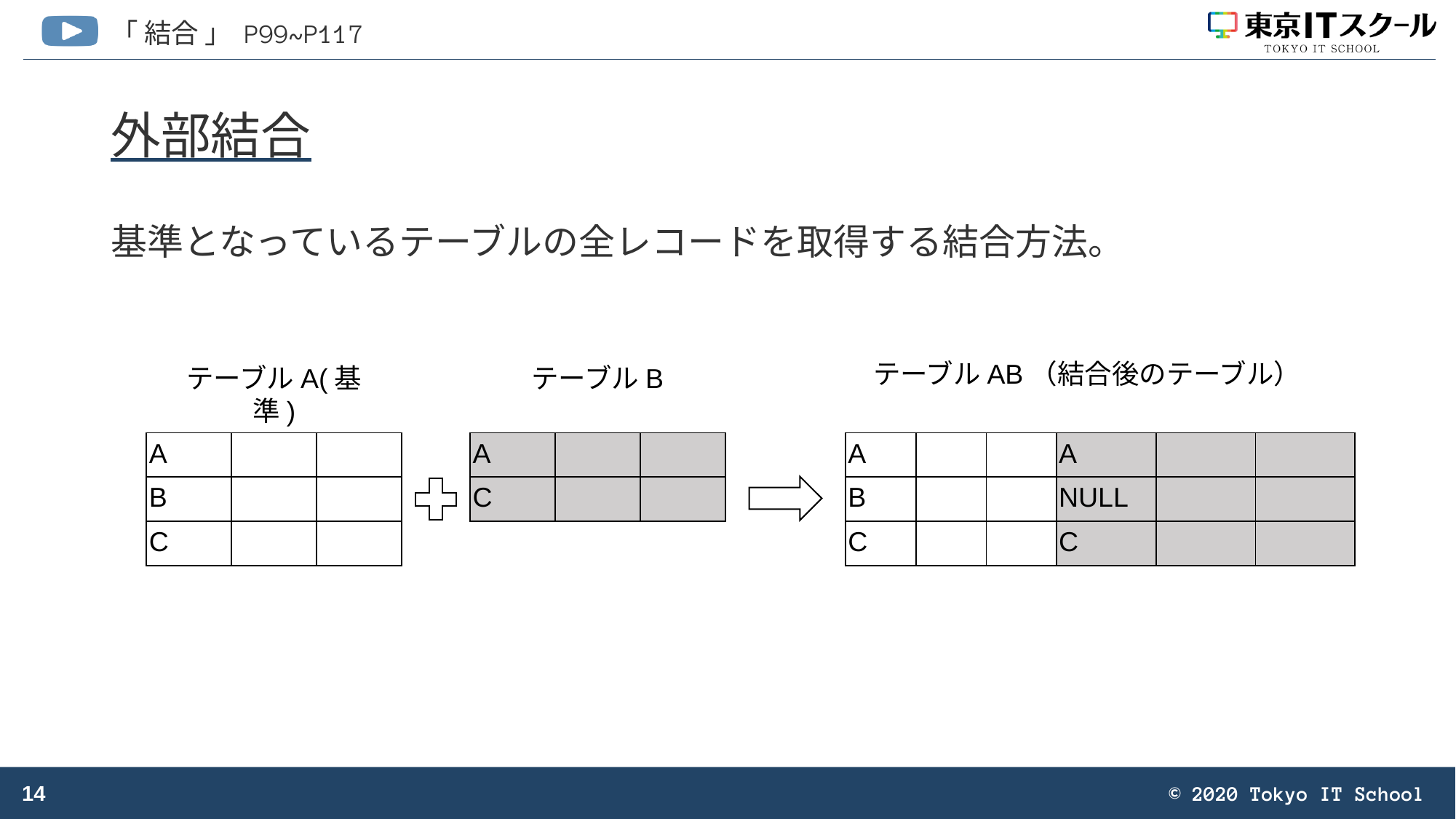

# 外部結合
基準となっているテーブルの全レコードを取得する結合方法。
テーブルAB（結合後のテーブル）
テーブルB
テーブルA(基準)
| A |  |  |
| --- | --- | --- |
| B |  |  |
| C |  |  |
| A |  |  |
| --- | --- | --- |
| C |  |  |
| A |  |  |
| --- | --- | --- |
| B |  |  |
| C |  |  |
| A |  |  |
| --- | --- | --- |
| NULL |  |  |
| C |  |  |

14